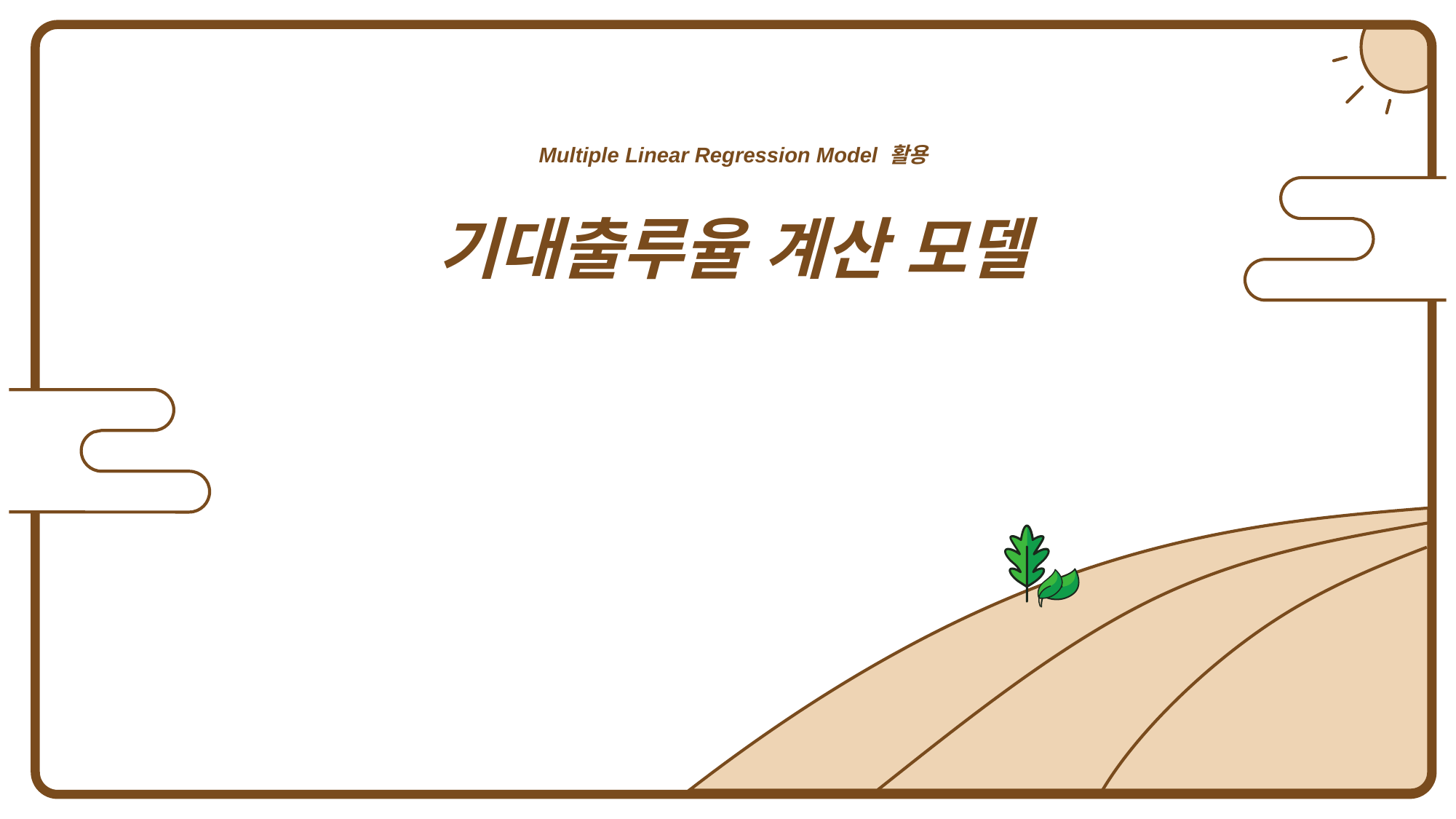

Multiple Linear Regression Model 활용
기대출루율 계산 모델